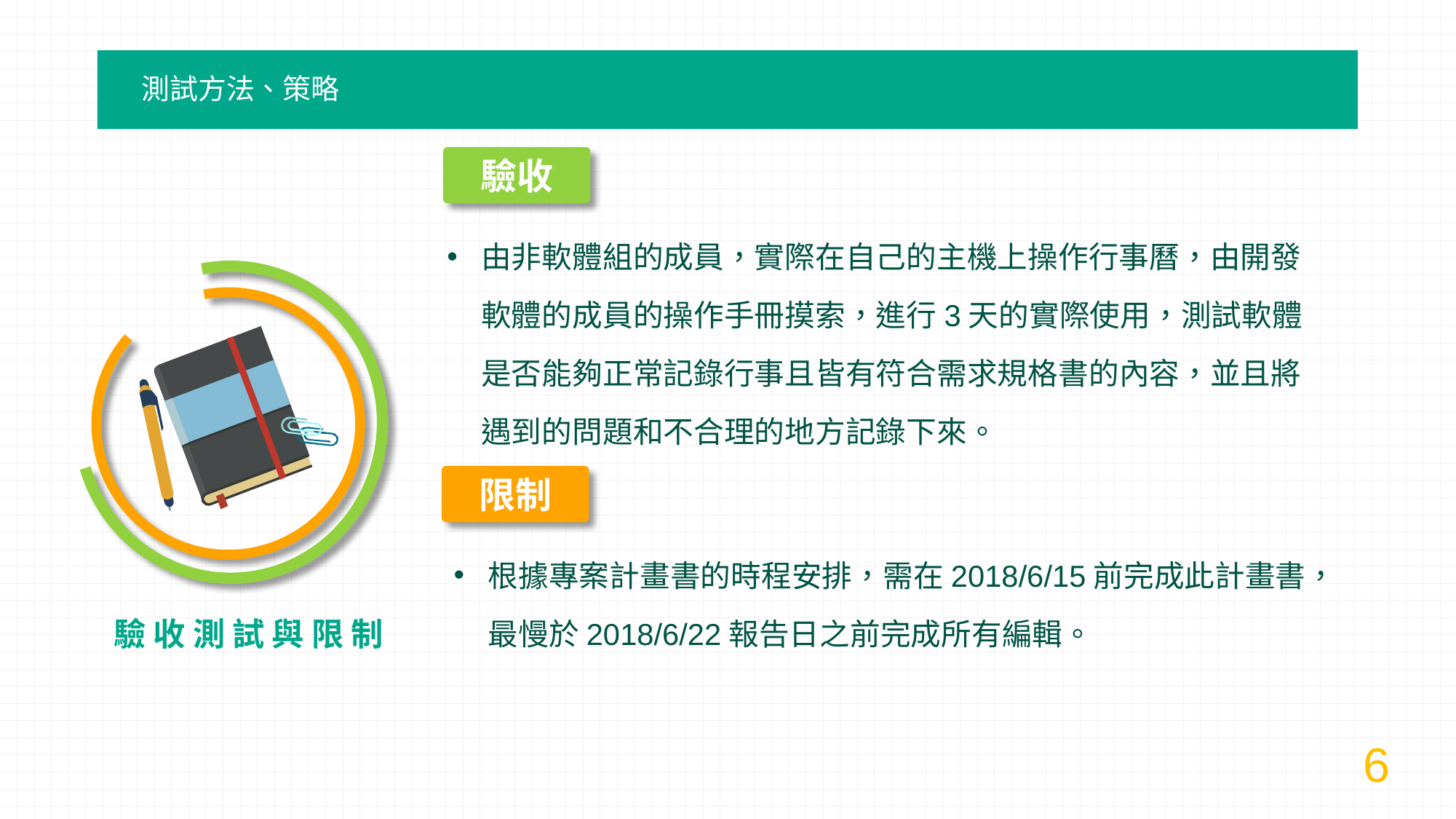

測試方法、策略
驗收
由非軟體組的成員，實際在自己的主機上操作行事曆，由開發軟體的成員的操作手冊摸索，進行3天的實際使用，測試軟體是否能夠正常記錄行事且皆有符合需求規格書的內容，並且將遇到的問題和不合理的地方記錄下來。

限制
根據專案計畫書的時程安排，需在2018/6/15前完成此計畫書，最慢於2018/6/22報告日之前完成所有編輯。

驗 收 測 試 與 限 制
6